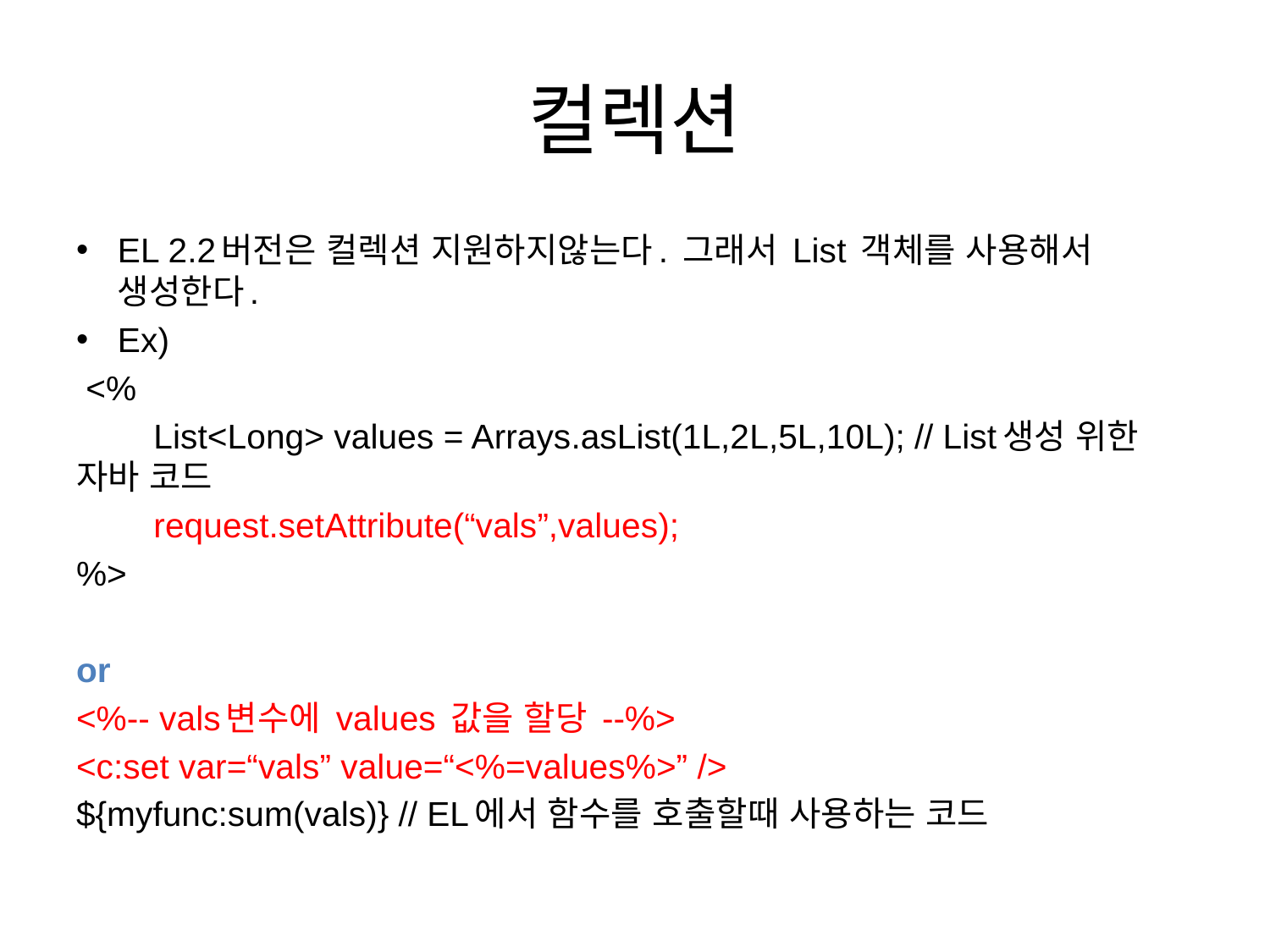

# 컬렉션
EL 2.2버전은 컬렉션 지원하지않는다. 그래서 List 객체를 사용해서 생성한다.
Ex)
 <%
	List<Long> values = Arrays.asList(1L,2L,5L,10L); // List생성 위한 자바 코드
	request.setAttribute(“vals”,values);
%>

or
<%-- vals변수에 values 값을 할당 --%>
<c:set var=“vals” value=“<%=values%>” />
${myfunc:sum(vals)} // EL에서 함수를 호출할때 사용하는 코드